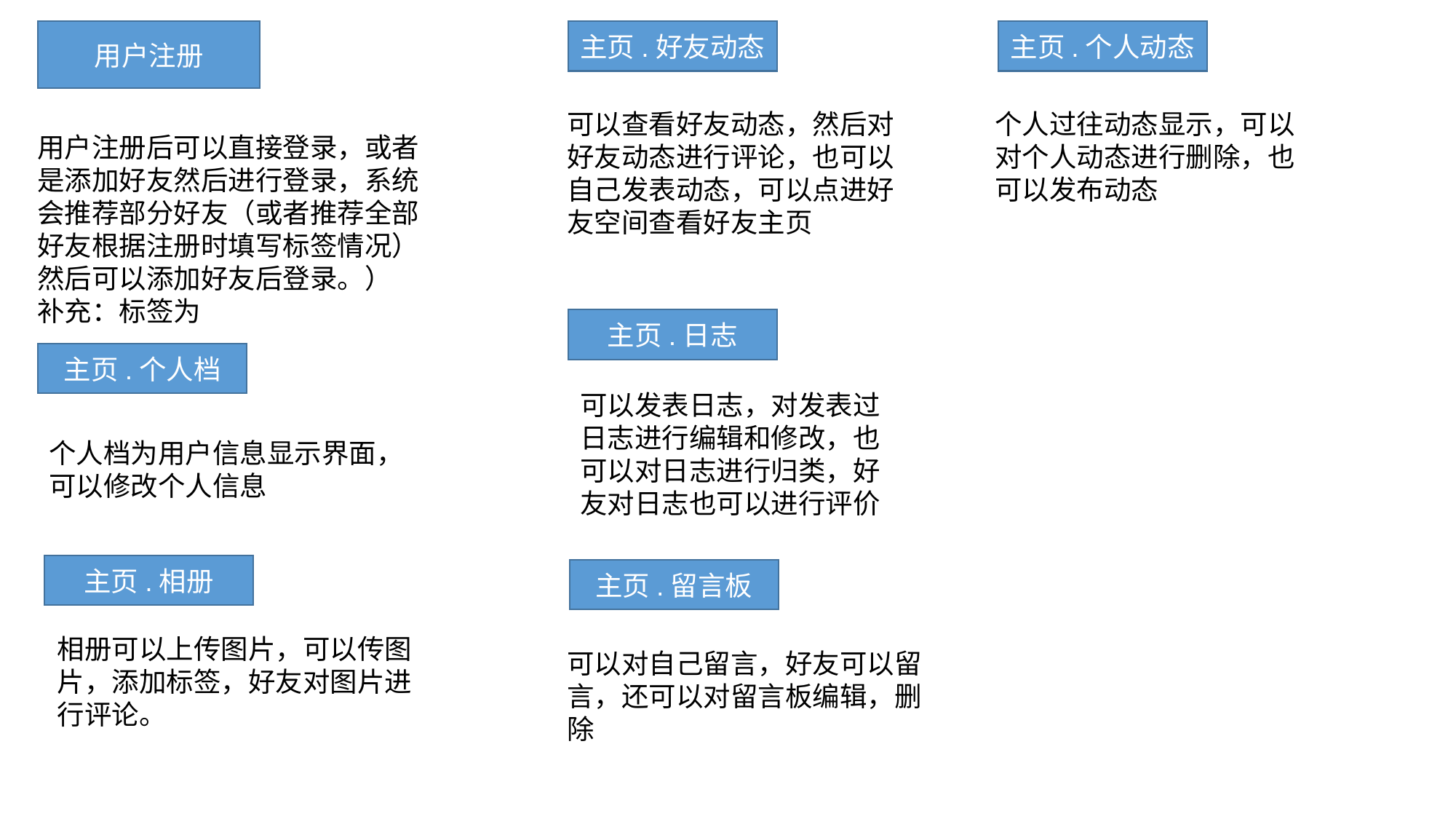

主页.个人动态
用户注册
主页.好友动态
可以查看好友动态，然后对好友动态进行评论，也可以自己发表动态，可以点进好友空间查看好友主页
个人过往动态显示，可以对个人动态进行删除，也可以发布动态
用户注册后可以直接登录，或者是添加好友然后进行登录，系统会推荐部分好友（或者推荐全部好友根据注册时填写标签情况）然后可以添加好友后登录。）
补充：标签为
主页.日志
主页.个人档
可以发表日志，对发表过日志进行编辑和修改，也可以对日志进行归类，好友对日志也可以进行评价
个人档为用户信息显示界面，可以修改个人信息
主页.相册
主页.留言板
相册可以上传图片，可以传图片，添加标签，好友对图片进行评论。
可以对自己留言，好友可以留言，还可以对留言板编辑，删除